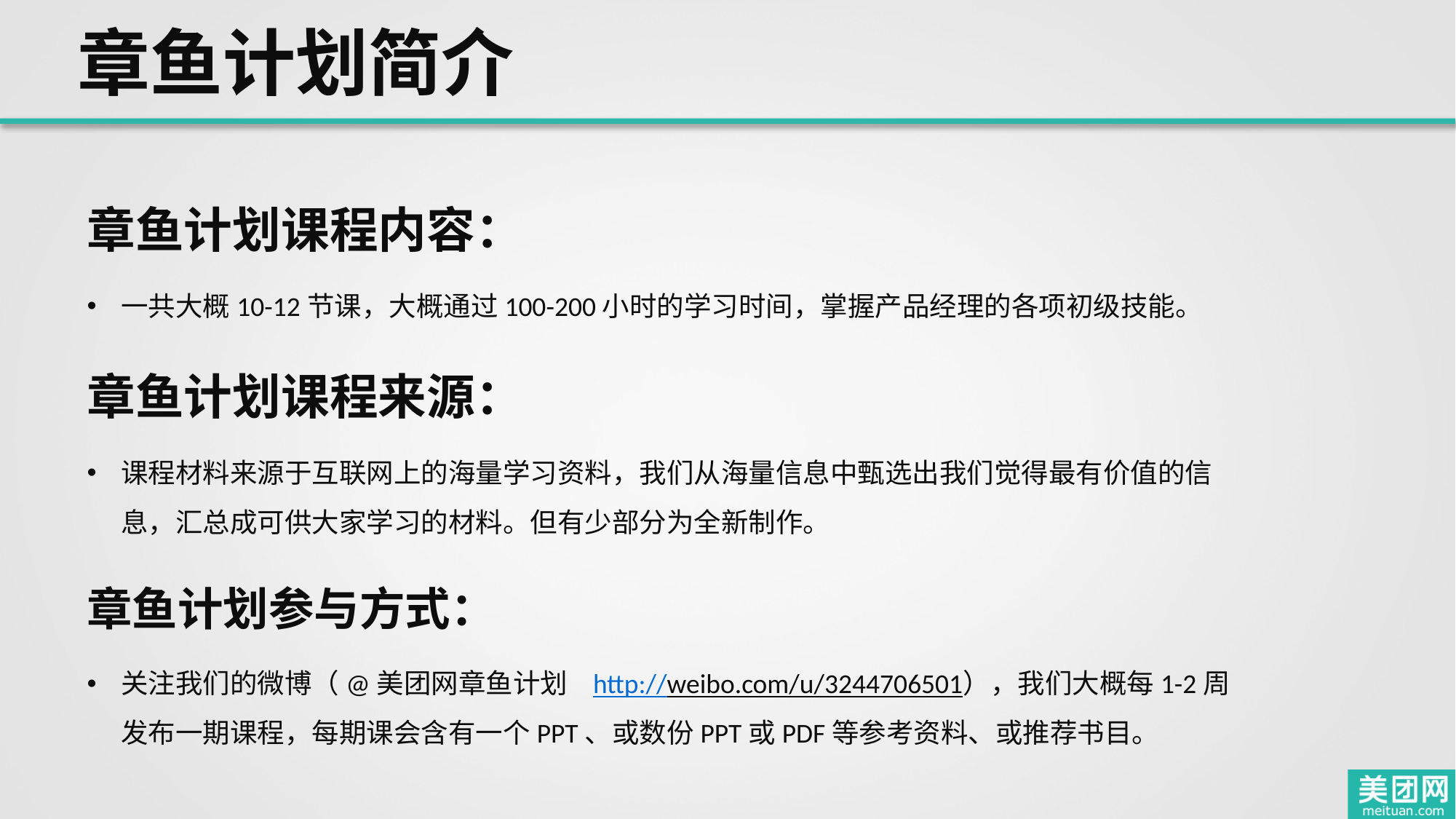

# 章鱼计划简介
章鱼计划课程内容：
一共大概10-12节课，大概通过100-200小时的学习时间，掌握产品经理的各项初级技能。
章鱼计划课程来源：
课程材料来源于互联网上的海量学习资料，我们从海量信息中甄选出我们觉得最有价值的信息，汇总成可供大家学习的材料。但有少部分为全新制作。
章鱼计划参与方式：
关注我们的微博（@美团网章鱼计划   http://weibo.com/u/3244706501），我们大概每1-2周发布一期课程，每期课会含有一个PPT、或数份PPT或PDF等参考资料、或推荐书目。